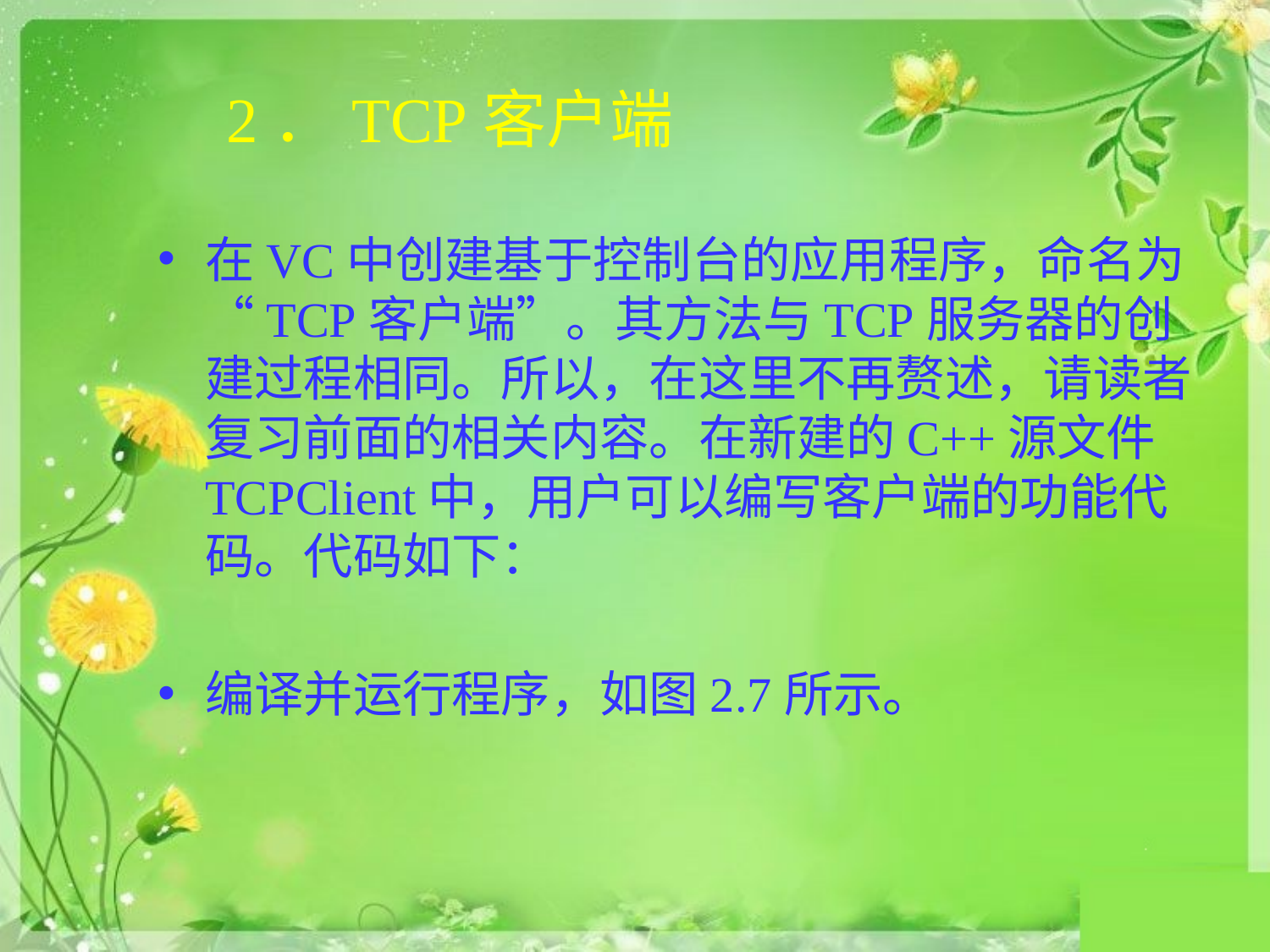

# 2．TCP客户端
在VC中创建基于控制台的应用程序，命名为“TCP客户端”。其方法与TCP服务器的创建过程相同。所以，在这里不再赘述，请读者复习前面的相关内容。在新建的C++源文件TCPClient中，用户可以编写客户端的功能代码。代码如下：

编译并运行程序，如图2.7所示。